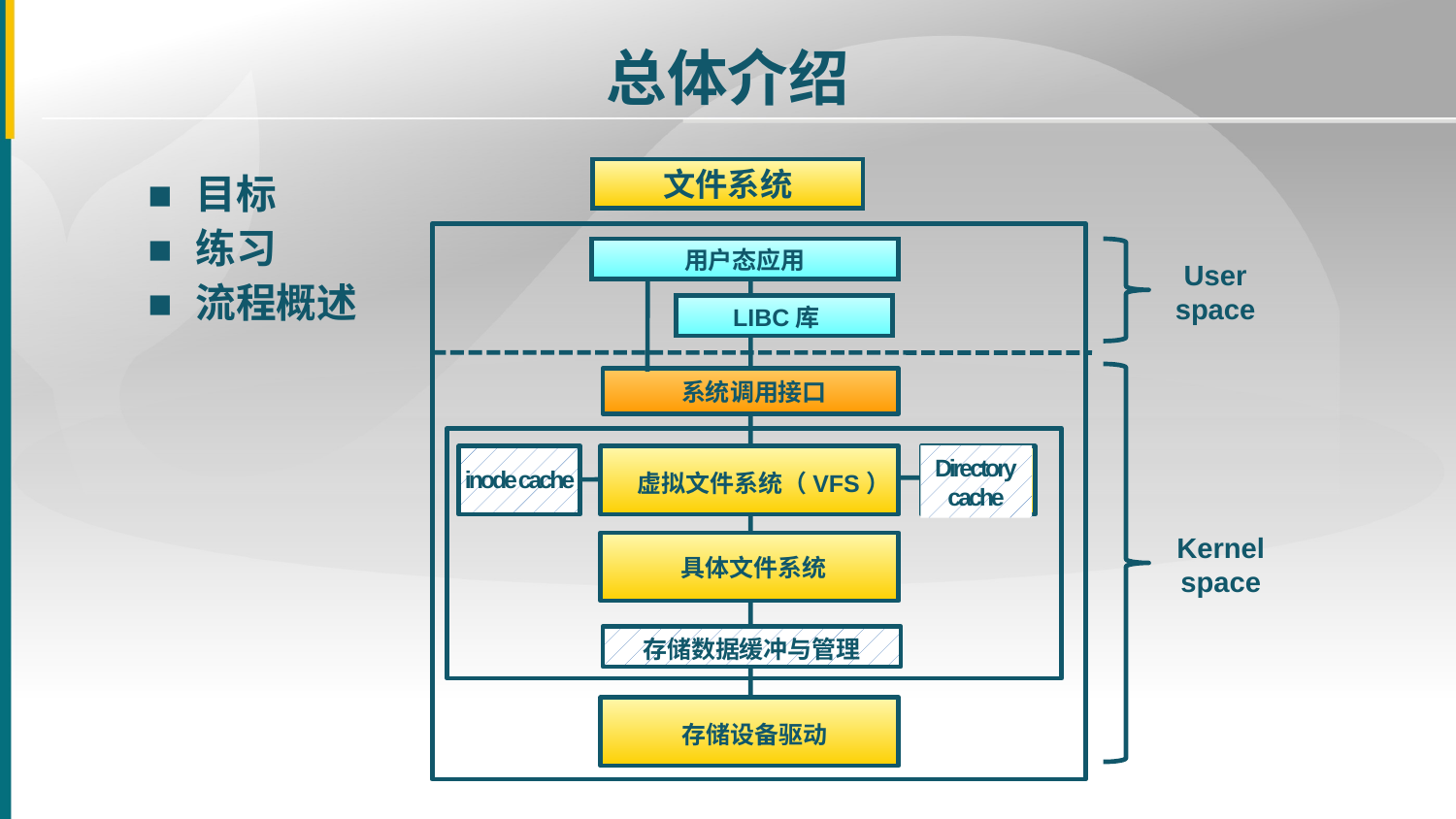

总体介绍
文件系统
■
目标
■
练习

用户态应用

User
space
■
流程概述
 LIBC库

系统调用接口

Directory
cache

inode cache
虚拟文件系统（VFS）
Kernel
space

具体文件系统

存储数据缓冲与管理

存储设备驱动